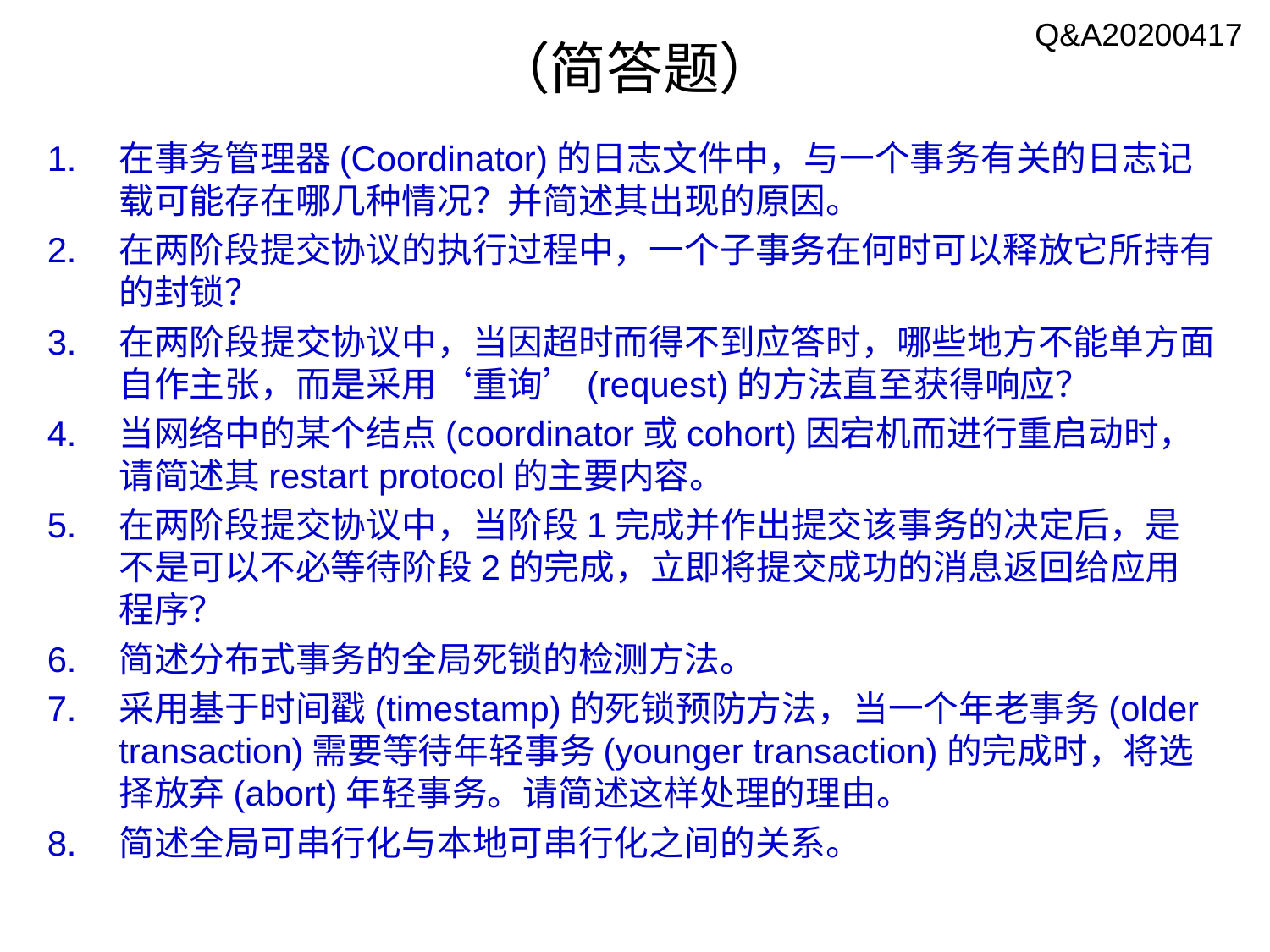

Q&A20200417
# （简答题）
在事务管理器(Coordinator)的日志文件中，与一个事务有关的日志记载可能存在哪几种情况？并简述其出现的原因。
在两阶段提交协议的执行过程中，一个子事务在何时可以释放它所持有的封锁？
在两阶段提交协议中，当因超时而得不到应答时，哪些地方不能单方面自作主张，而是采用‘重询’(request)的方法直至获得响应？
当网络中的某个结点(coordinator或cohort)因宕机而进行重启动时，请简述其restart protocol的主要内容。
在两阶段提交协议中，当阶段1完成并作出提交该事务的决定后，是不是可以不必等待阶段2的完成，立即将提交成功的消息返回给应用程序？
简述分布式事务的全局死锁的检测方法。
采用基于时间戳(timestamp)的死锁预防方法，当一个年老事务(older transaction)需要等待年轻事务(younger transaction)的完成时，将选择放弃(abort)年轻事务。请简述这样处理的理由。
简述全局可串行化与本地可串行化之间的关系。